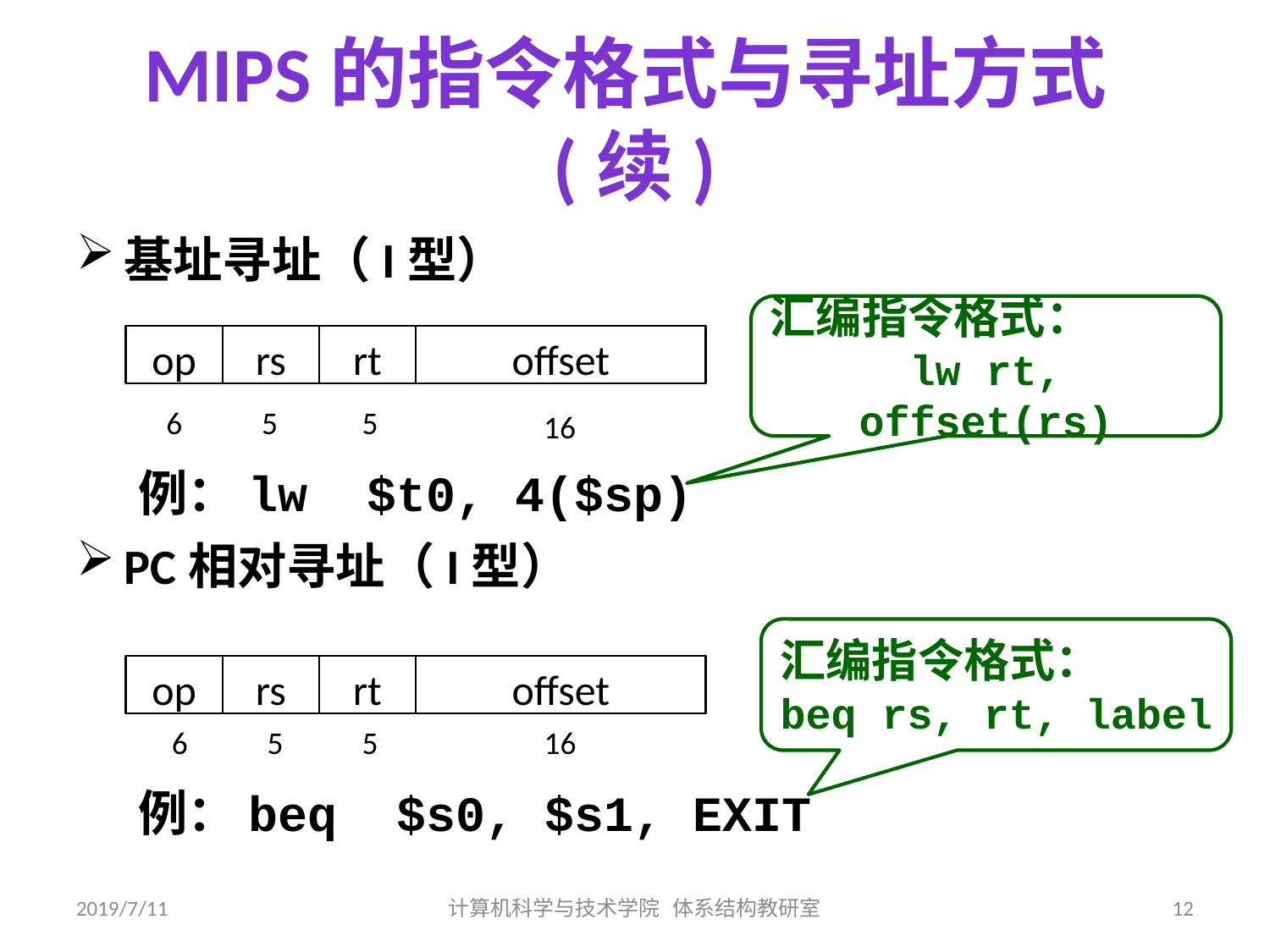

# MIPS的指令格式与寻址方式(续)
基址寻址（I型）

PC相对寻址（I型）

汇编指令格式：
lw rt, offset(rs)
op
rs
rt
offset
    6
5
5
16
例：lw  $t0, 4($sp)
汇编指令格式：
beq rs, rt, label
op
rs
rt
offset
6
5
5
16
例：beq  $s0, $s1, EXIT
2019/7/11
计算机科学与技术学院  体系结构教研室
12